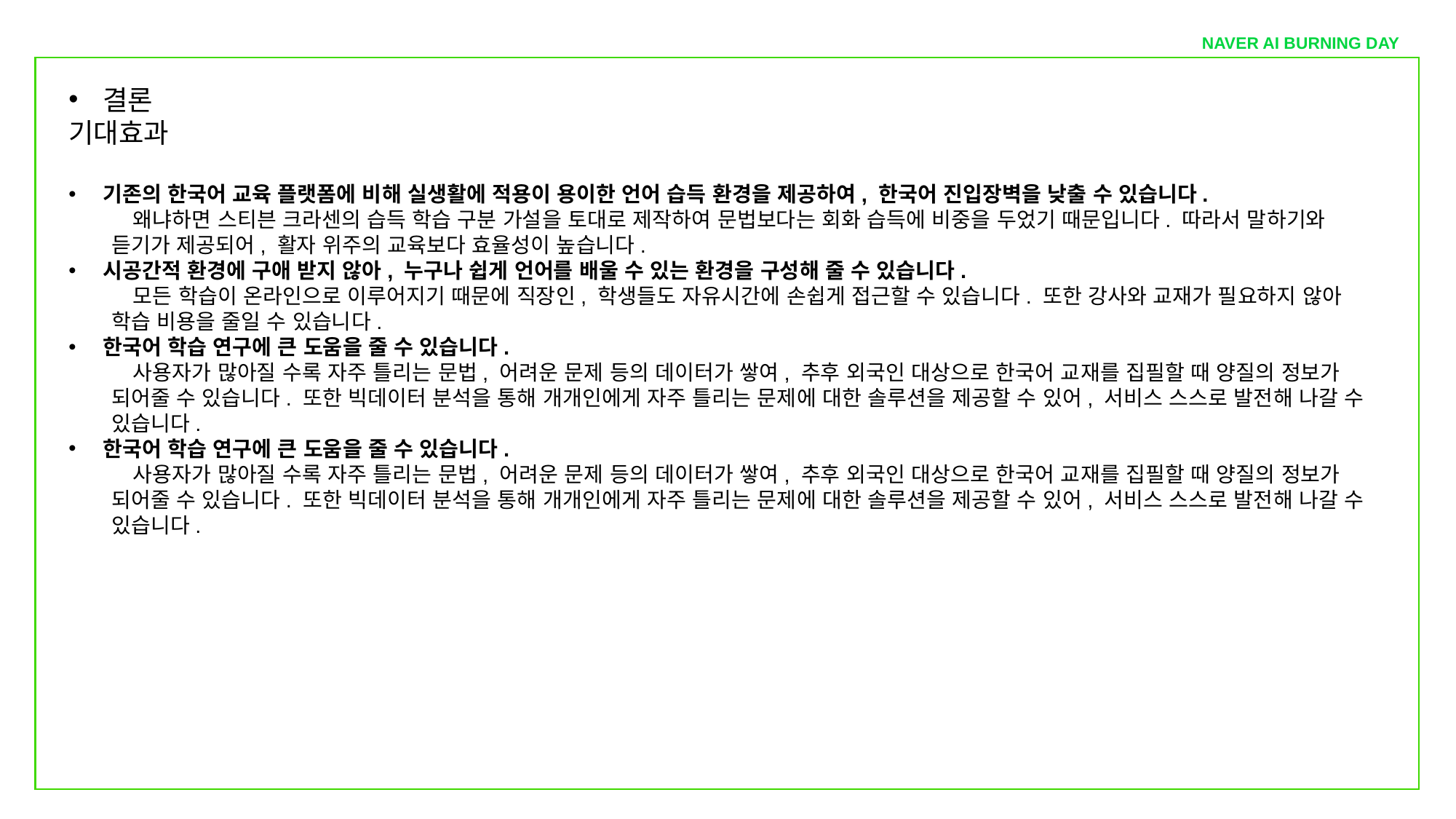

NAVER AI BURNING DAY

결론
기대효과

기존의 한국어 교육 플랫폼에 비해 실생활에 적용이 용이한 언어 습득 환경을 제공하여, 한국어 진입장벽을 낮출 수 있습니다.
왜냐하면 스티븐 크라센의 습득 학습 구분 가설을 토대로 제작하여 문법보다는 회화 습득에 비중을 두었기 때문입니다. 따라서 말하기와 듣기가 제공되어, 활자 위주의 교육보다 효율성이 높습니다.
시공간적 환경에 구애 받지 않아, 누구나 쉽게 언어를 배울 수 있는 환경을 구성해 줄 수 있습니다.
모든 학습이 온라인으로 이루어지기 때문에 직장인, 학생들도 자유시간에 손쉽게 접근할 수 있습니다. 또한 강사와 교재가 필요하지 않아 학습 비용을 줄일 수 있습니다.
한국어 학습 연구에 큰 도움을 줄 수 있습니다.
사용자가 많아질 수록 자주 틀리는 문법, 어려운 문제 등의 데이터가 쌓여, 추후 외국인 대상으로 한국어 교재를 집필할 때 양질의 정보가 되어줄 수 있습니다. 또한 빅데이터 분석을 통해 개개인에게 자주 틀리는 문제에 대한 솔루션을 제공할 수 있어, 서비스 스스로 발전해 나갈 수 있습니다.
한국어 학습 연구에 큰 도움을 줄 수 있습니다.
사용자가 많아질 수록 자주 틀리는 문법, 어려운 문제 등의 데이터가 쌓여, 추후 외국인 대상으로 한국어 교재를 집필할 때 양질의 정보가 되어줄 수 있습니다. 또한 빅데이터 분석을 통해 개개인에게 자주 틀리는 문제에 대한 솔루션을 제공할 수 있어, 서비스 스스로 발전해 나갈 수 있습니다.